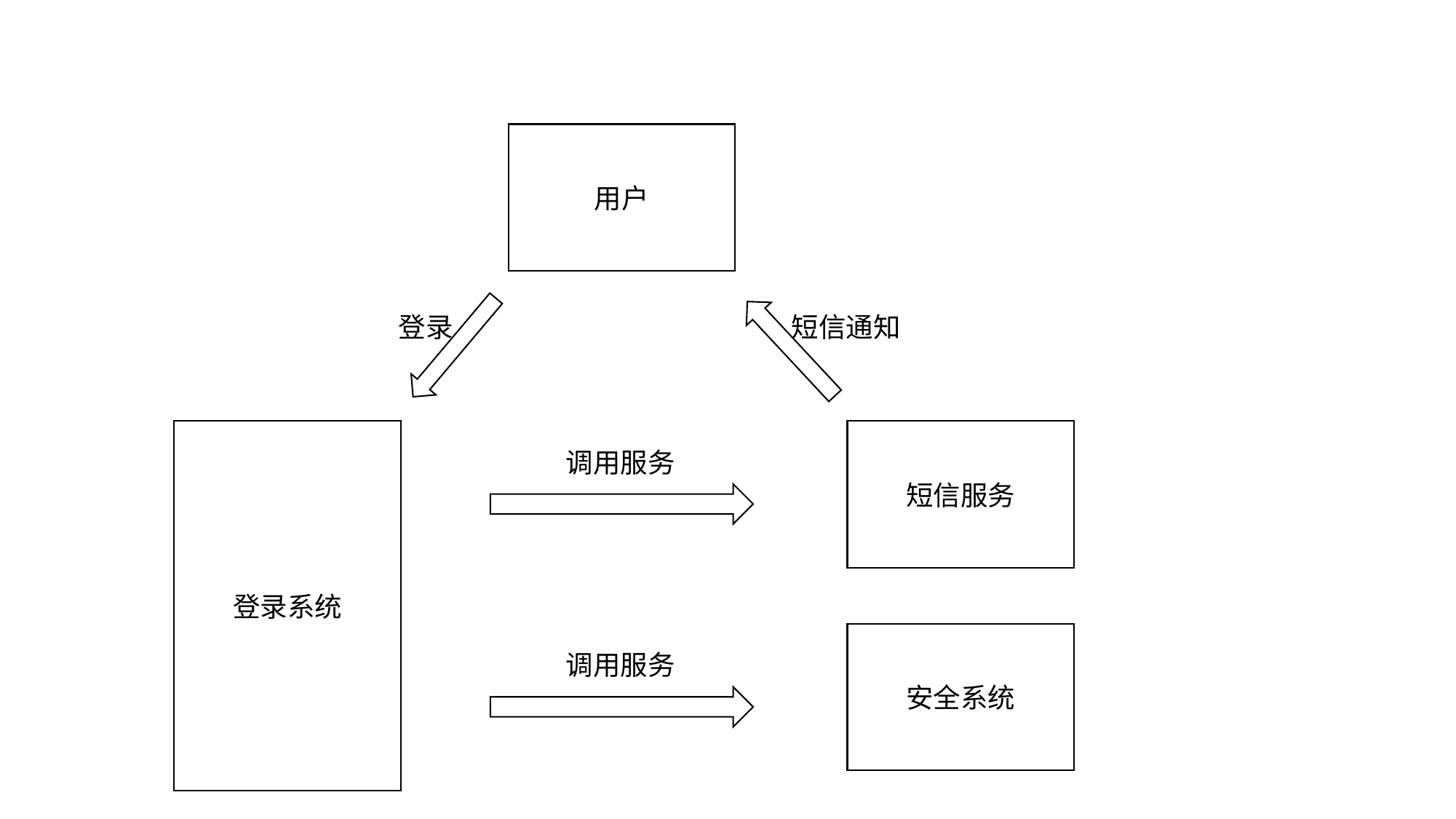

用户

登录
短信通知

短信服务
登录系统
调用服务

安全系统
调用服务